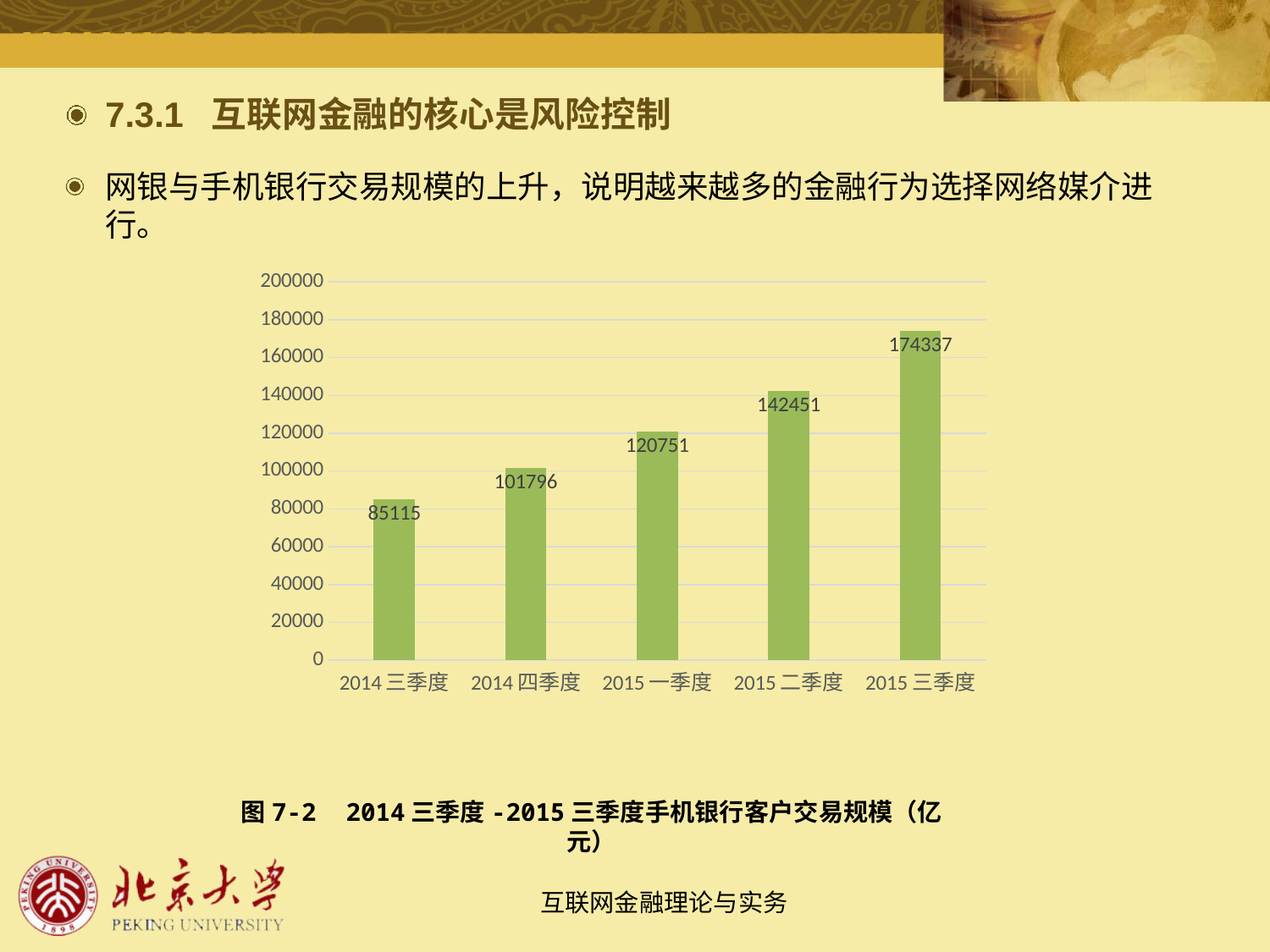

7.3.1  互联网金融的核心是风险控制
网银与手机银行交易规模的上升，说明越来越多的金融行为选择网络媒介进行。

### Chart

| Category | 单位：亿元 |
|---|---|
| 2014三季度 | 85115.0 |
| 2014四季度 | 101796.0 |
| 2015一季度 | 120751.0 |
| 2015二季度 | 142451.0 |
| 2015三季度 | 174337.0 |
图7-2  2014三季度-2015三季度手机银行客户交易规模（亿元）